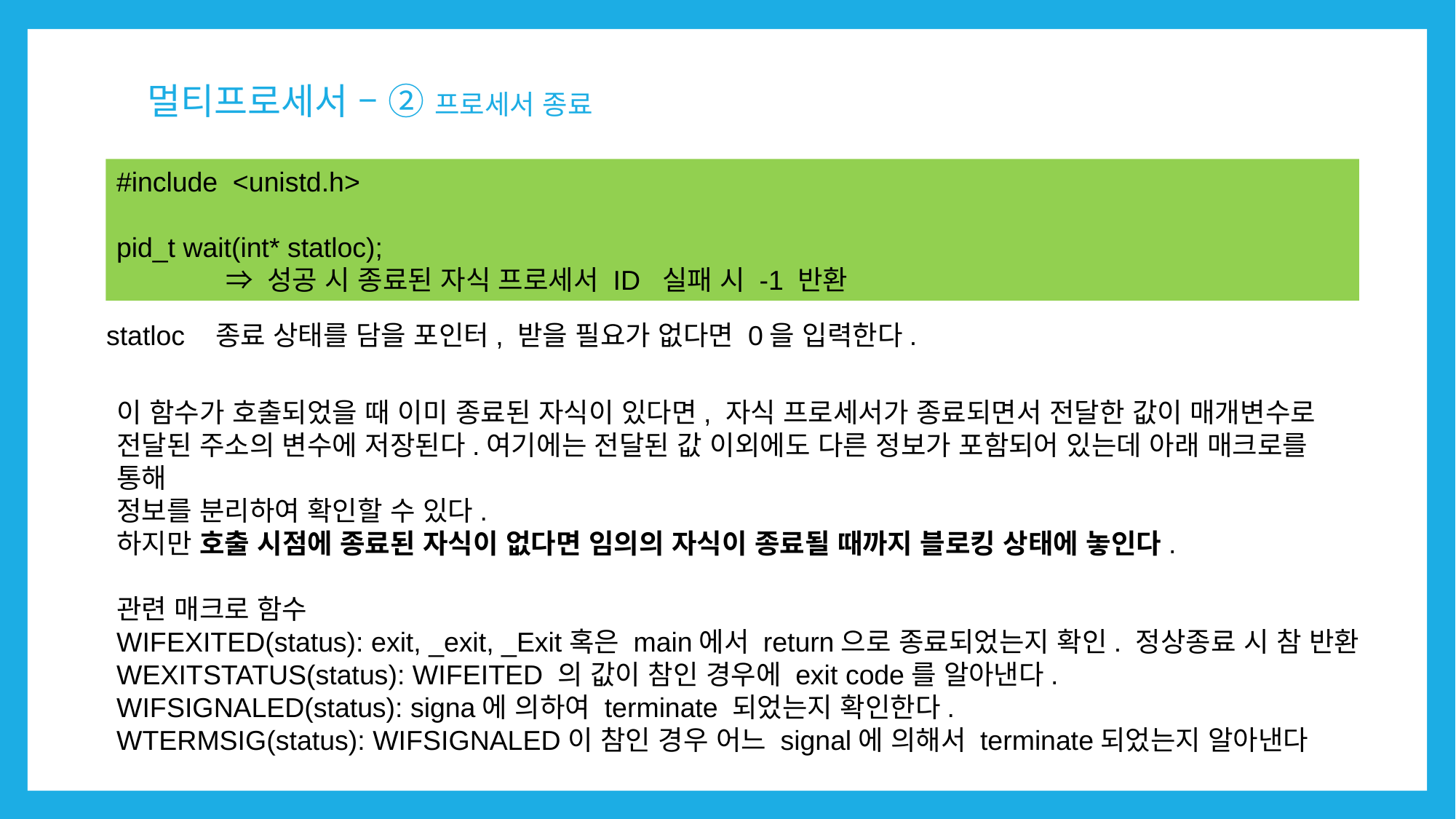

# 멀티프로세서 – ② 프로세서 종료
#include  <unistd.h>

pid_t wait(int* statloc);
	⇒ 성공 시 종료된 자식 프로세서 ID  실패 시 -1 반환
statloc 	종료 상태를 담을 포인터, 받을 필요가 없다면 0을 입력한다.

이 함수가 호출되었을 때 이미 종료된 자식이 있다면, 자식 프로세서가 종료되면서 전달한 값이 매개변수로
전달된 주소의 변수에 저장된다.여기에는 전달된 값 이외에도 다른 정보가 포함되어 있는데 아래 매크로를 통해
정보를 분리하여 확인할 수 있다.
하지만 호출 시점에 종료된 자식이 없다면 임의의 자식이 종료될 때까지 블로킹 상태에 놓인다.

관련 매크로 함수
WIFEXITED(status): exit, _exit, _Exit혹은 main에서 return으로 종료되었는지 확인. 정상종료 시 참 반환
WEXITSTATUS(status): WIFEITED 의 값이 참인 경우에 exit code를 알아낸다.
WIFSIGNALED(status): signa에 의하여 terminate 되었는지 확인한다.
WTERMSIG(status): WIFSIGNALED이 참인 경우 어느 signal에 의해서 terminate되었는지 알아낸다